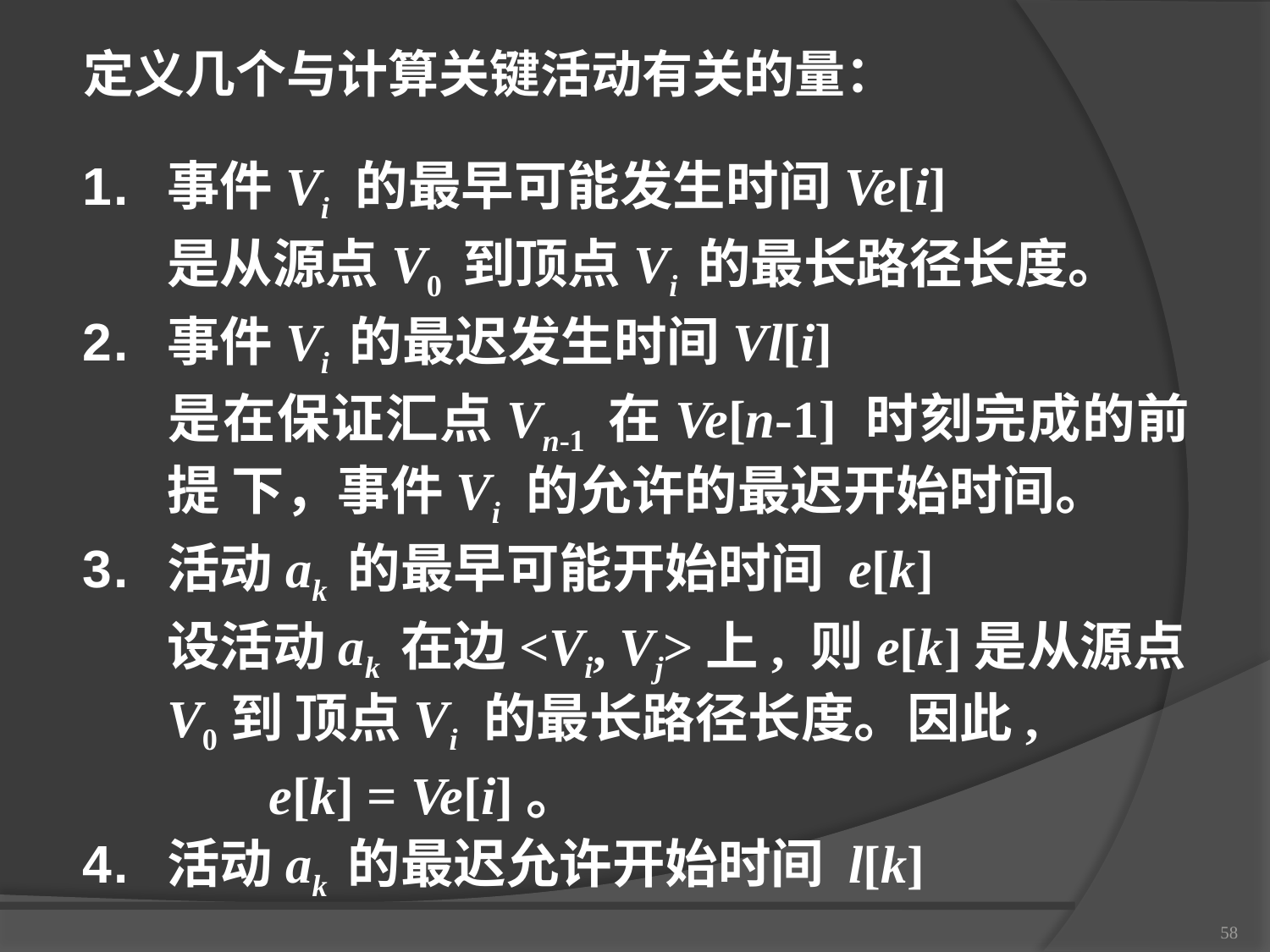

# 定义几个与计算关键活动有关的量：
事件Vi 的最早可能发生时间Ve[i]
     	是从源点V0 到顶点Vi 的最长路径长度。
事件Vi 的最迟发生时间Vl[i]
	是在保证汇点Vn-1 在Ve[n-1] 时刻完成的前提 下，事件Vi 的允许的最迟开始时间。
活动ak 的最早可能开始时间 e[k]
	设活动ak 在边<Vi, Vj>上, 则e[k]是从源点V0到 顶点Vi 的最长路径长度。因此,
              e[k] = Ve[i]。
活动ak 的最迟允许开始时间 l[k]
58